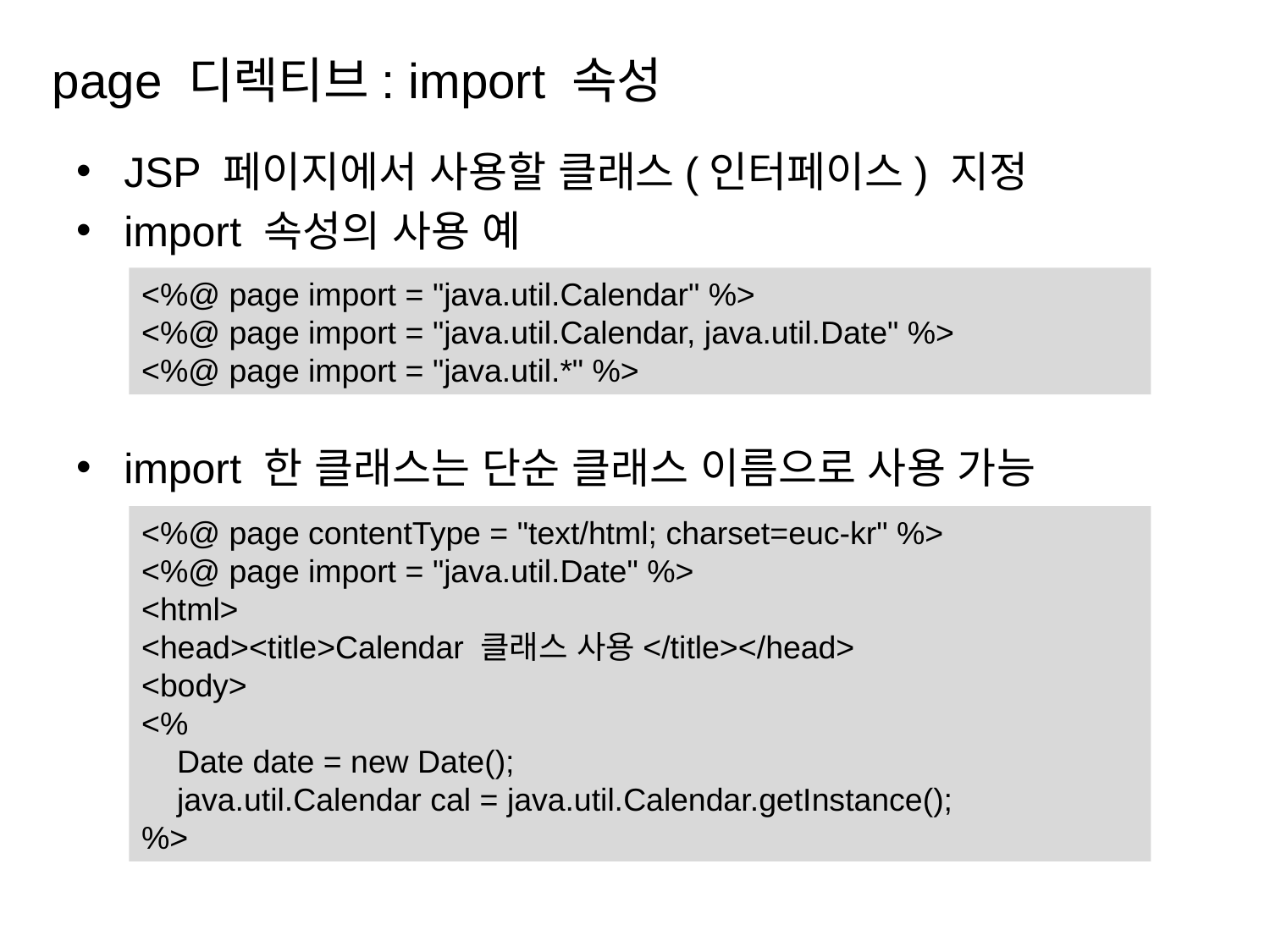

# page 디렉티브: import 속성
JSP 페이지에서 사용할 클래스(인터페이스) 지정
import 속성의 사용 예

import 한 클래스는 단순 클래스 이름으로 사용 가능
<%@ page import = "java.util.Calendar" %>
<%@ page import = "java.util.Calendar, java.util.Date" %>
<%@ page import = "java.util.*" %>
<%@ page contentType = "text/html; charset=euc-kr" %>
<%@ page import = "java.util.Date" %>
<html>
<head><title>Calendar 클래스 사용</title></head>
<body>
<%
    Date date = new Date();
    java.util.Calendar cal = java.util.Calendar.getInstance();
%>